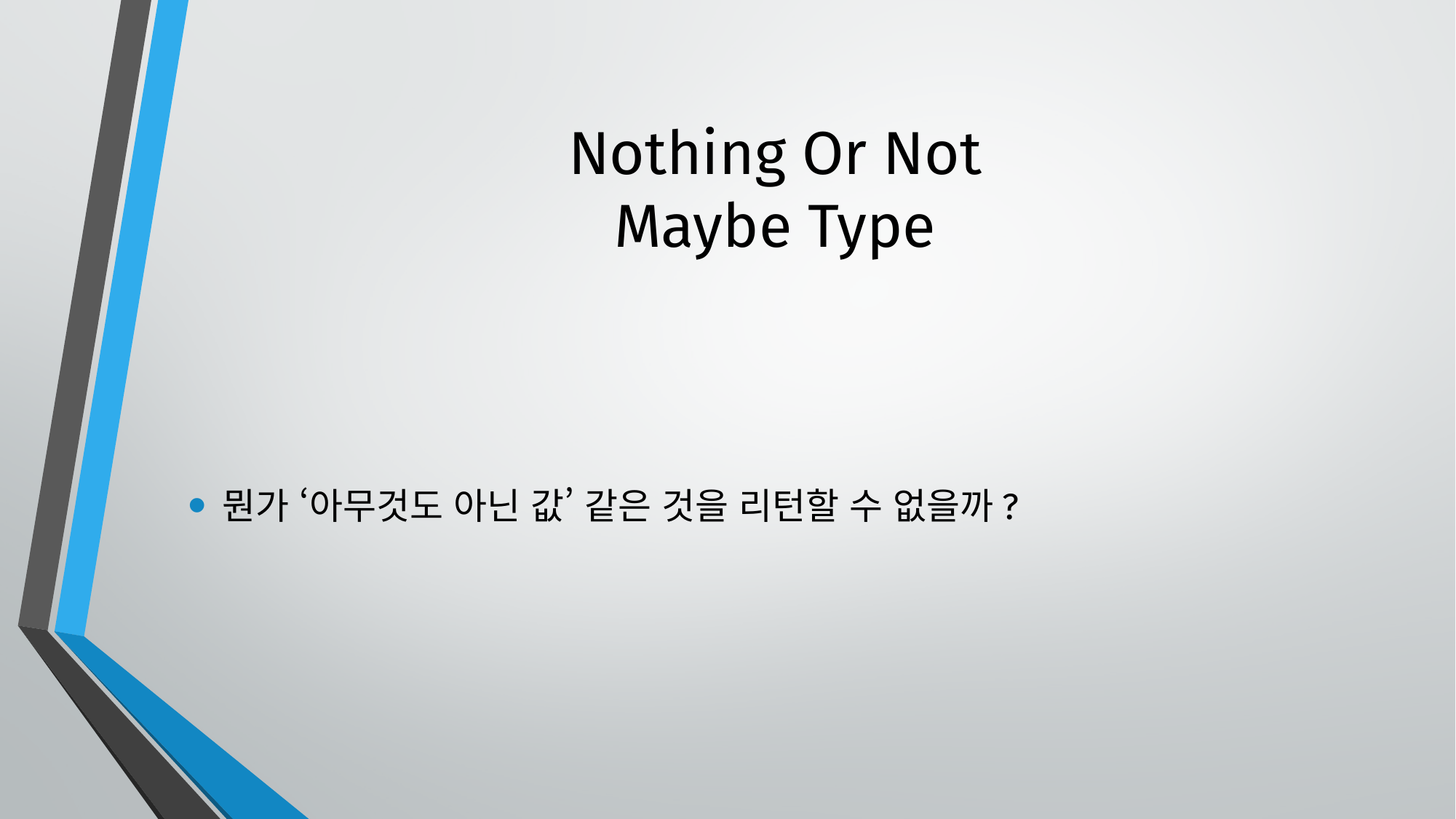

# Nothing Or Not Maybe Type
뭔가 ‘아무것도 아닌 값’ 같은 것을 리턴할 수 없을까?